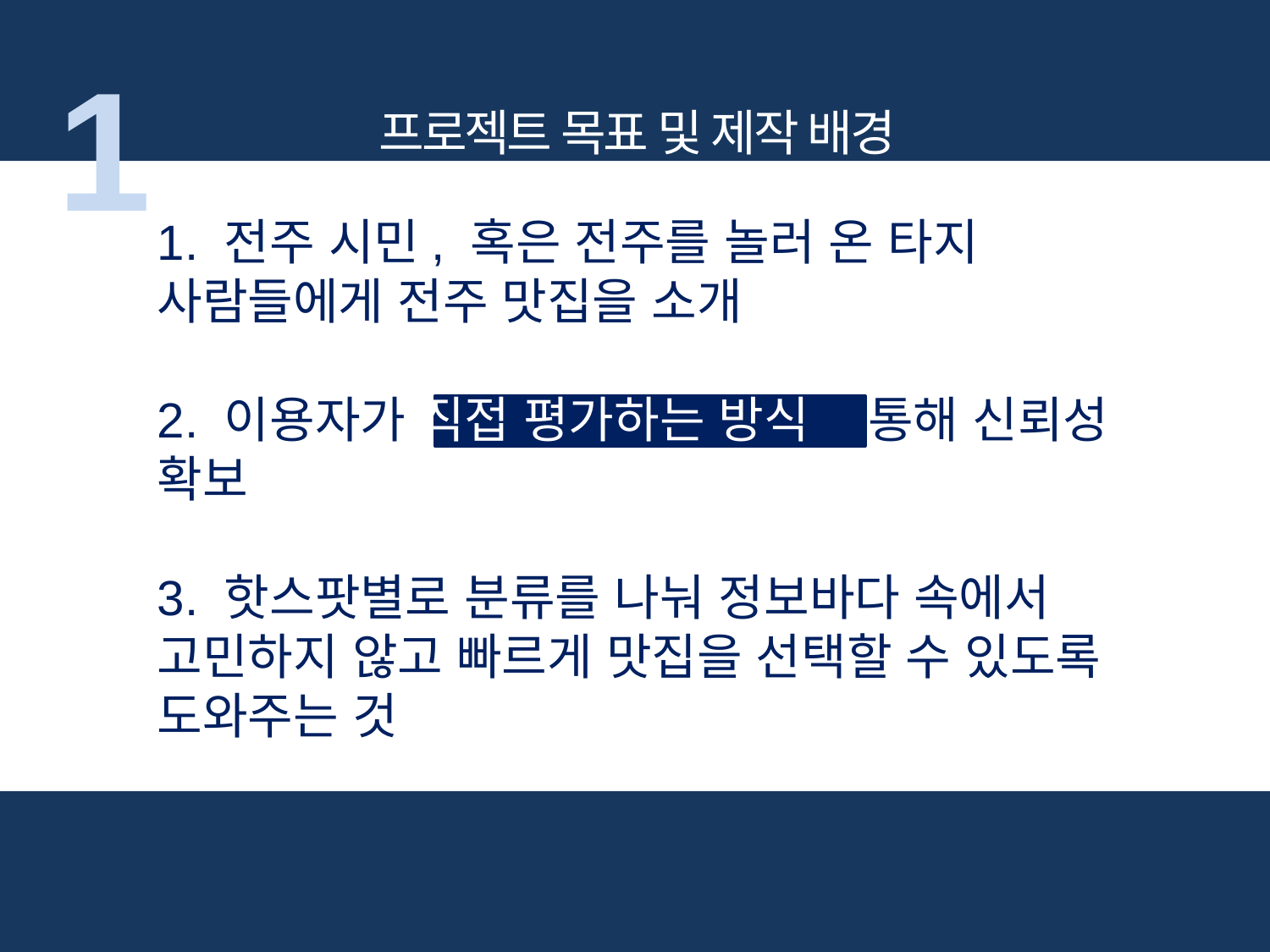

1
프로젝트 목표 및 제작 배경

1. 전주 시민, 혹은 전주를 놀러 온 타지 사람들에게 전주 맛집을 소개

2. 이용자가 직접 평가하는 방식을 통해 신뢰성 확보

3. 핫스팟별로 분류를 나눠 정보바다 속에서 고민하지 않고 빠르게 맛집을 선택할 수 있도록 도와주는 것